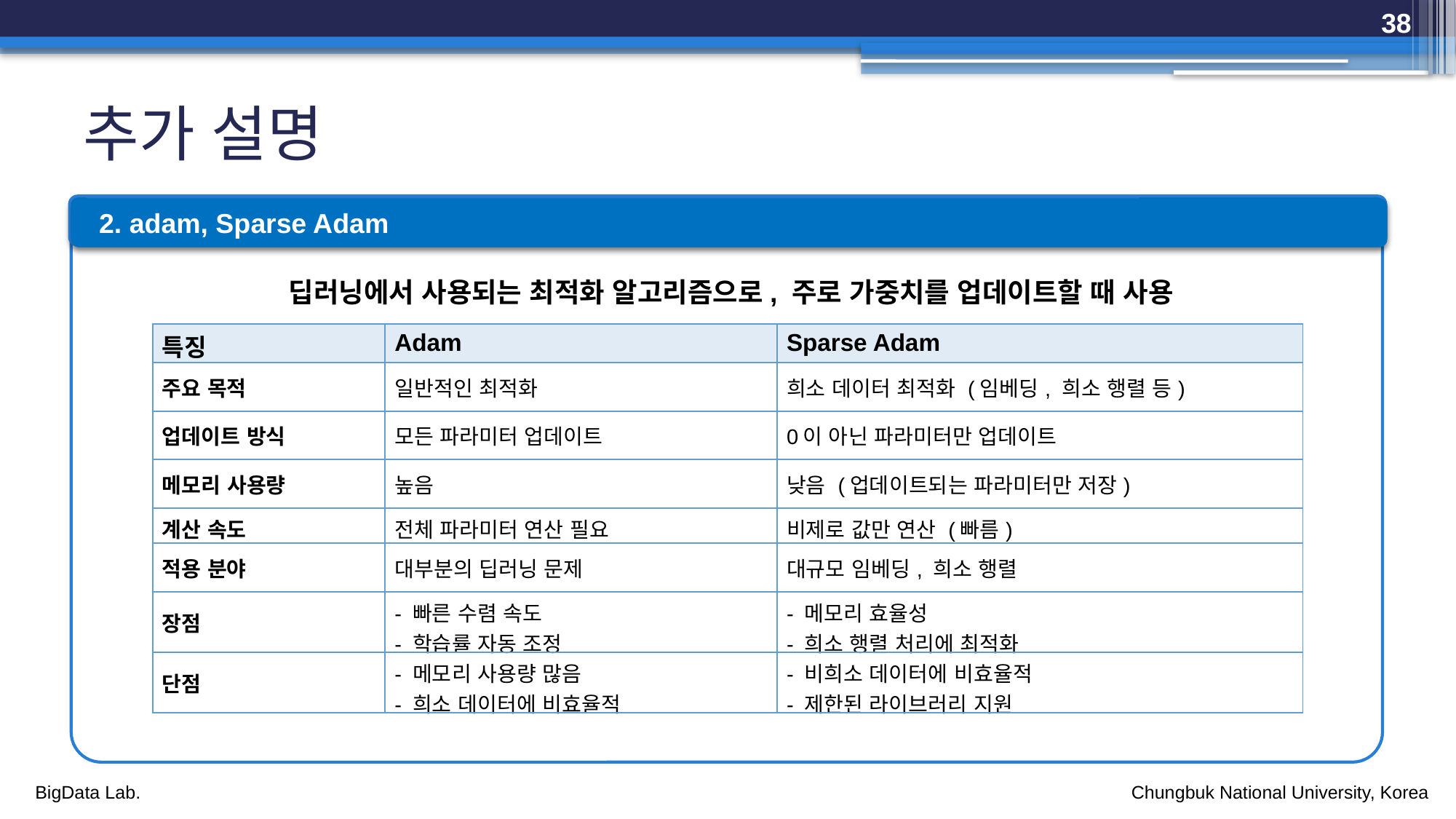

38
# 추가 설명

link prediction

2. adam, Sparse Adam
딥러닝에서 사용되는 최적화 알고리즘으로, 주로 가중치를 업데이트할 때 사용
| 특징 | Adam | Sparse Adam |
| --- | --- | --- |
| 주요 목적 | 일반적인 최적화 | 희소 데이터 최적화 (임베딩, 희소 행렬 등) |
| 업데이트 방식 | 모든 파라미터 업데이트 | 0이 아닌 파라미터만 업데이트 |
| 메모리 사용량 | 높음 | 낮음 (업데이트되는 파라미터만 저장) |
| 계산 속도 | 전체 파라미터 연산 필요 | 비제로 값만 연산 (빠름) |
| 적용 분야 | 대부분의 딥러닝 문제 | 대규모 임베딩, 희소 행렬 |
| 장점 | - 빠른 수렴 속도 - 학습률 자동 조정 | - 메모리 효율성 - 희소 행렬 처리에 최적화 |
| 단점 | - 메모리 사용량 많음 - 희소 데이터에 비효율적 | - 비희소 데이터에 비효율적 - 제한된 라이브러리 지원 |